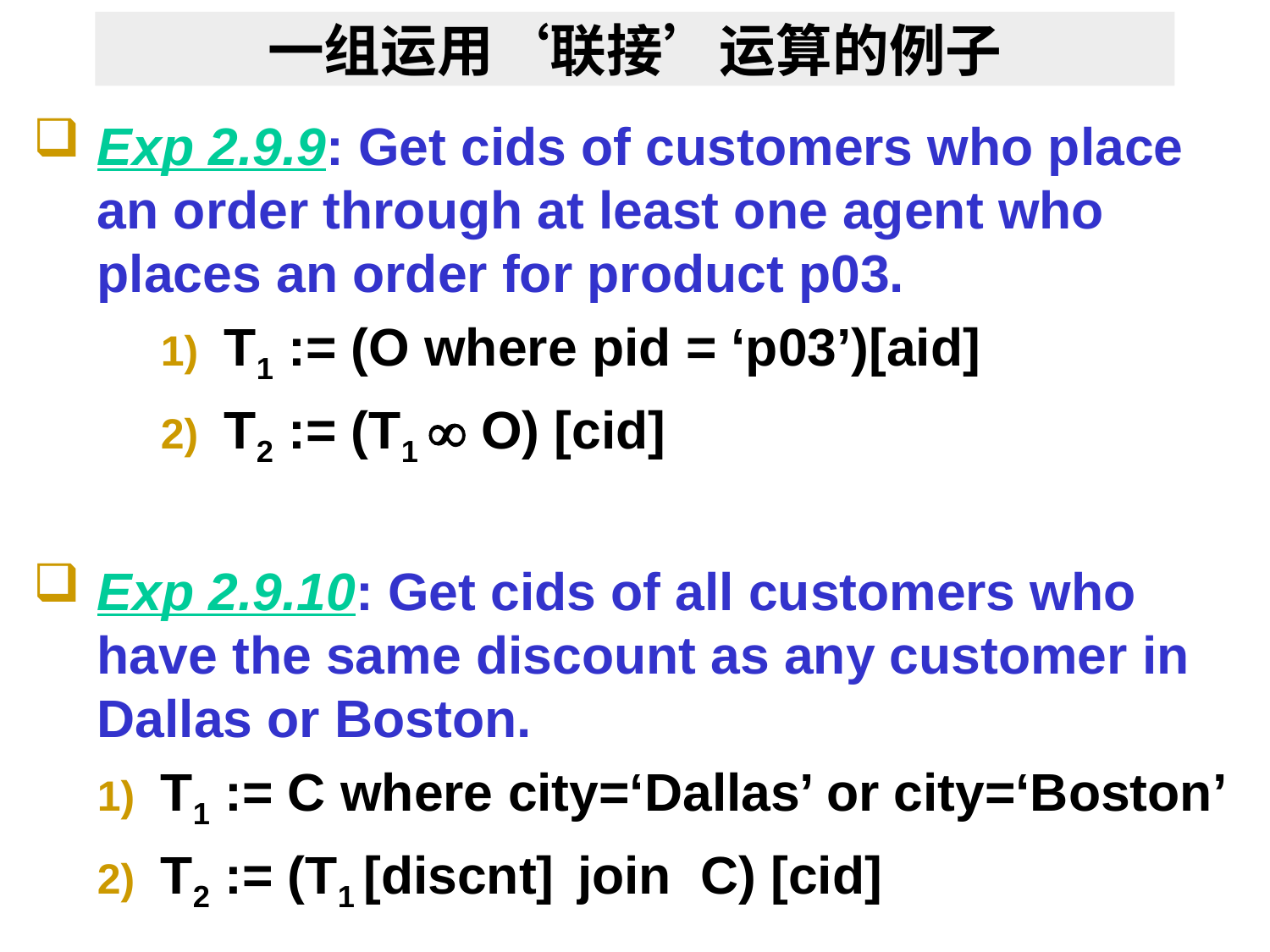

一组运用‘联接’运算的例子
# Exp 2.9.9: Get cids of customers who place an order through at least one agent who places an order for product p03.
T1 := (O where pid = ‘p03’)[aid]
T2 := (T1 ∞ O) [cid]

Exp 2.9.10: Get cids of all customers who have the same discount as any customer in Dallas or Boston.
T1 := C where city=‘Dallas’ or city=‘Boston’
T2 := (T1 [discnt]  join  C) [cid]

Database Principles & Programming
175